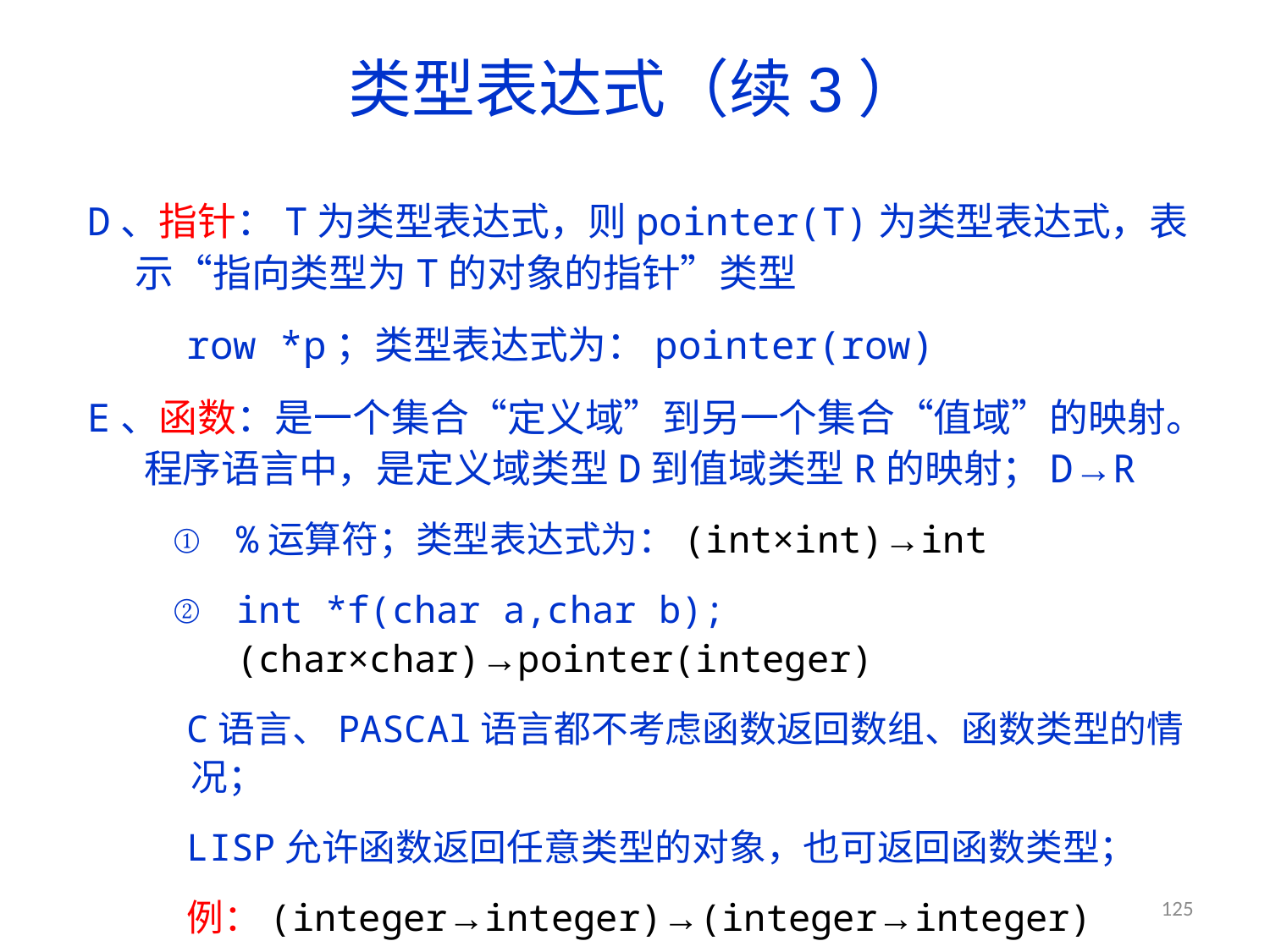

# 类型表达式（续3）
D、指针：T为类型表达式，则pointer(T)为类型表达式，表示“指向类型为T的对象的指针”类型
row *p；类型表达式为：pointer(row)
E、函数：是一个集合“定义域”到另一个集合“值域”的映射。程序语言中，是定义域类型D到值域类型R的映射；D→R
%运算符；类型表达式为：(int×int)→int
int *f(char a,char b);(char×char)→pointer(integer)
C语言、PASCAl语言都不考虑函数返回数组、函数类型的情况；
LISP允许函数返回任意类型的对象，也可返回函数类型；
例：(integer→integer)→(integer→integer)
125